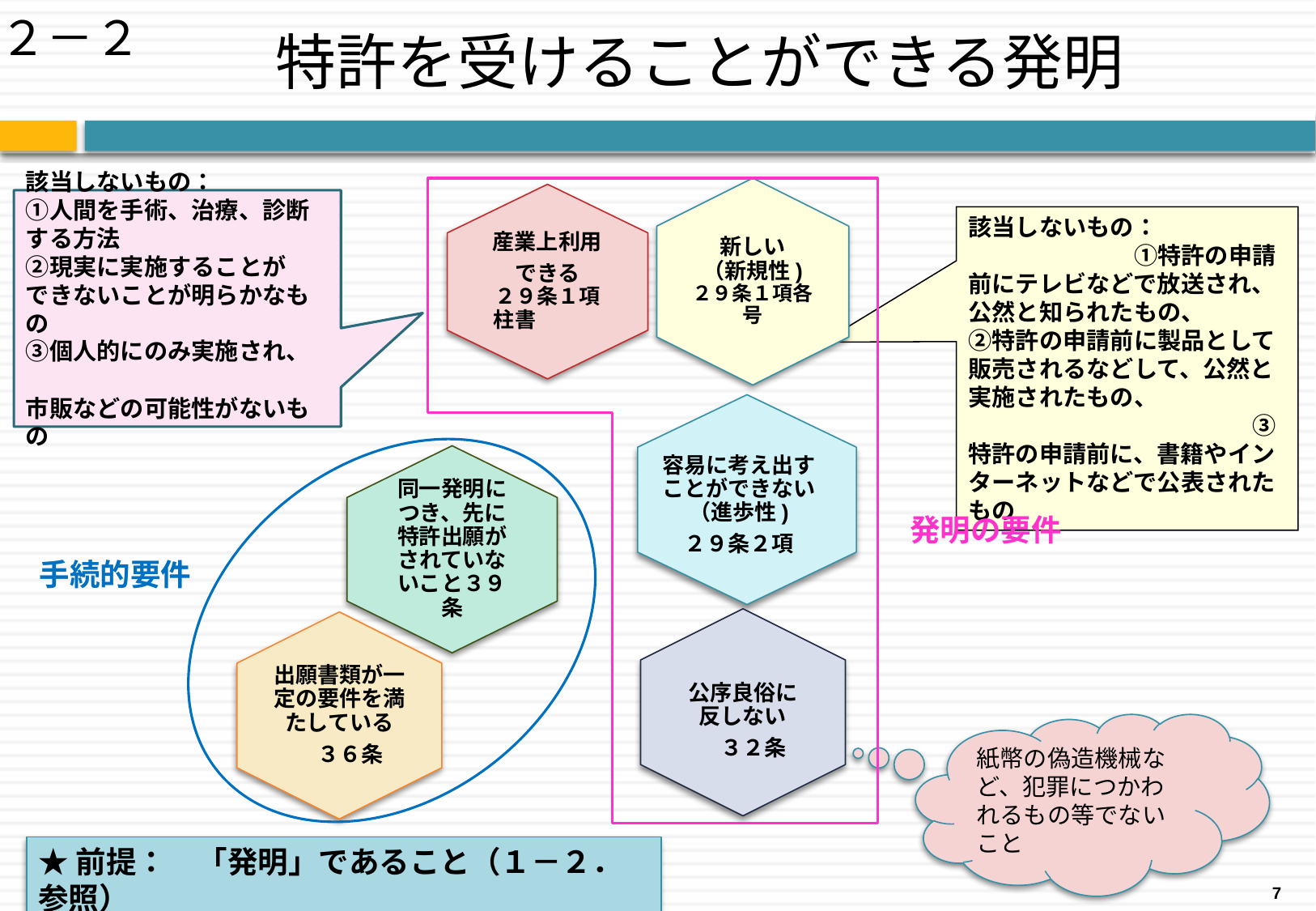

# 特許を受けることができる発明
２－２

新しい
（新規性)
２９条１項各号

産業上利用
できる
２９条１項柱書
該当しないもの：
①人間を手術、治療、診断
する方法
②現実に実施することが
できないことが明らかなもの
③個人的にのみ実施され、
市販などの可能性がないもの
該当しないもの：　　　　　　　　　　　　①特許の申請前にテレビなどで放送され、公然と知られたもの、　
②特許の申請前に製品として販売されるなどして、公然と実施されたもの、　　　　　　　　　　　　　　　　　③特許の申請前に、書籍やインターネットなどで公表されたもの

容易に考え出すことができない（進歩性)
２９条２項

同一発明につき、先に特許出願がされていないこと３９条

発明の要件
手続的要件

公序良俗に反しない
　３２条

出願書類が一定の要件を満たしている
　３６条
紙幣の偽造機械など、犯罪につかわれるもの等でないこと
★前提：　「発明」であること（１－２．参照）
7